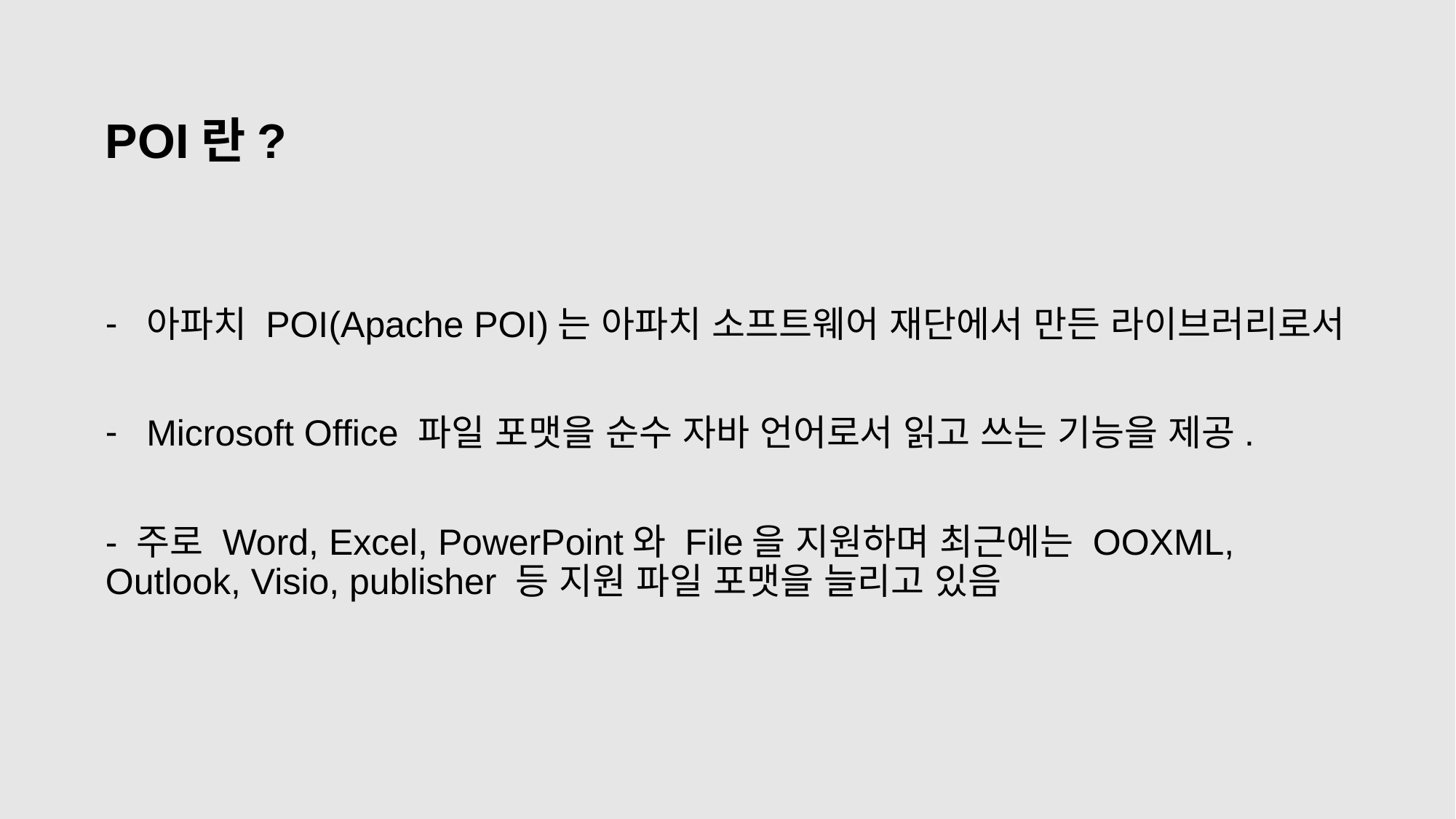

POI란?

아파치 POI(Apache POI)는 아파치 소프트웨어 재단에서 만든 라이브러리로서

Microsoft Office 파일 포맷을 순수 자바 언어로서 읽고 쓰는 기능을 제공.

- 주로 Word, Excel, PowerPoint와 File을 지원하며 최근에는 OOXML, Outlook, Visio, publisher 등 지원 파일 포맷을 늘리고 있음